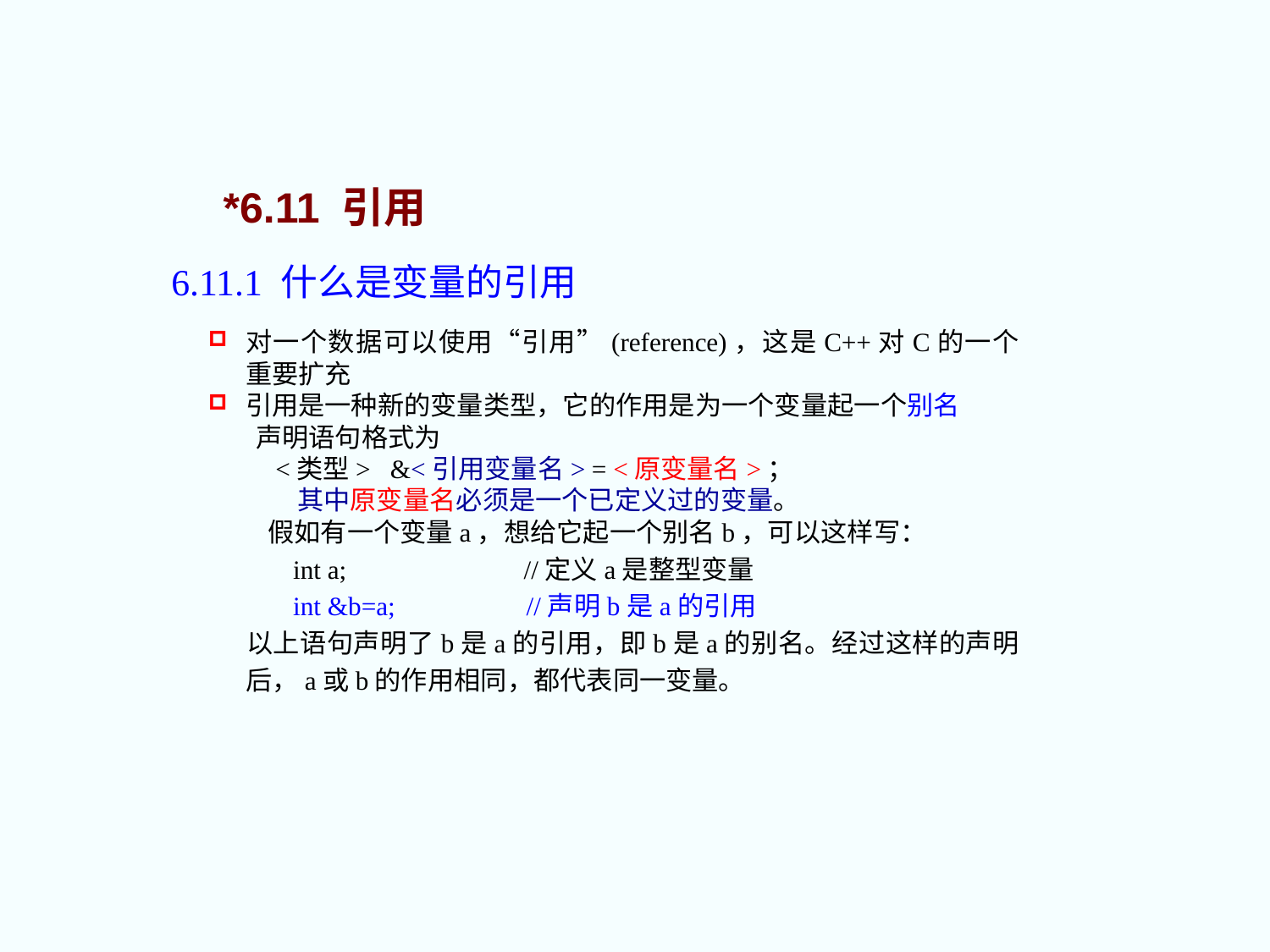

*6.11 引用
6.11.1 什么是变量的引用
对一个数据可以使用“引用”(reference)，这是C++对C的一个重要扩充
引用是一种新的变量类型，它的作用是为一个变量起一个别名
声明语句格式为
   <类型>   &<引用变量名> = <原变量名>；
其中原变量名必须是一个已定义过的变量。
         假如有一个变量a，想给它起一个别名b，可以这样写：
	int a;                           //定义a是整型变量
	int &b=a;                    //声明b是a的引用
     以上语句声明了b是a的引用，即b是a的别名。经过这样的声明后，a或b的作用相同，都代表同一变量。